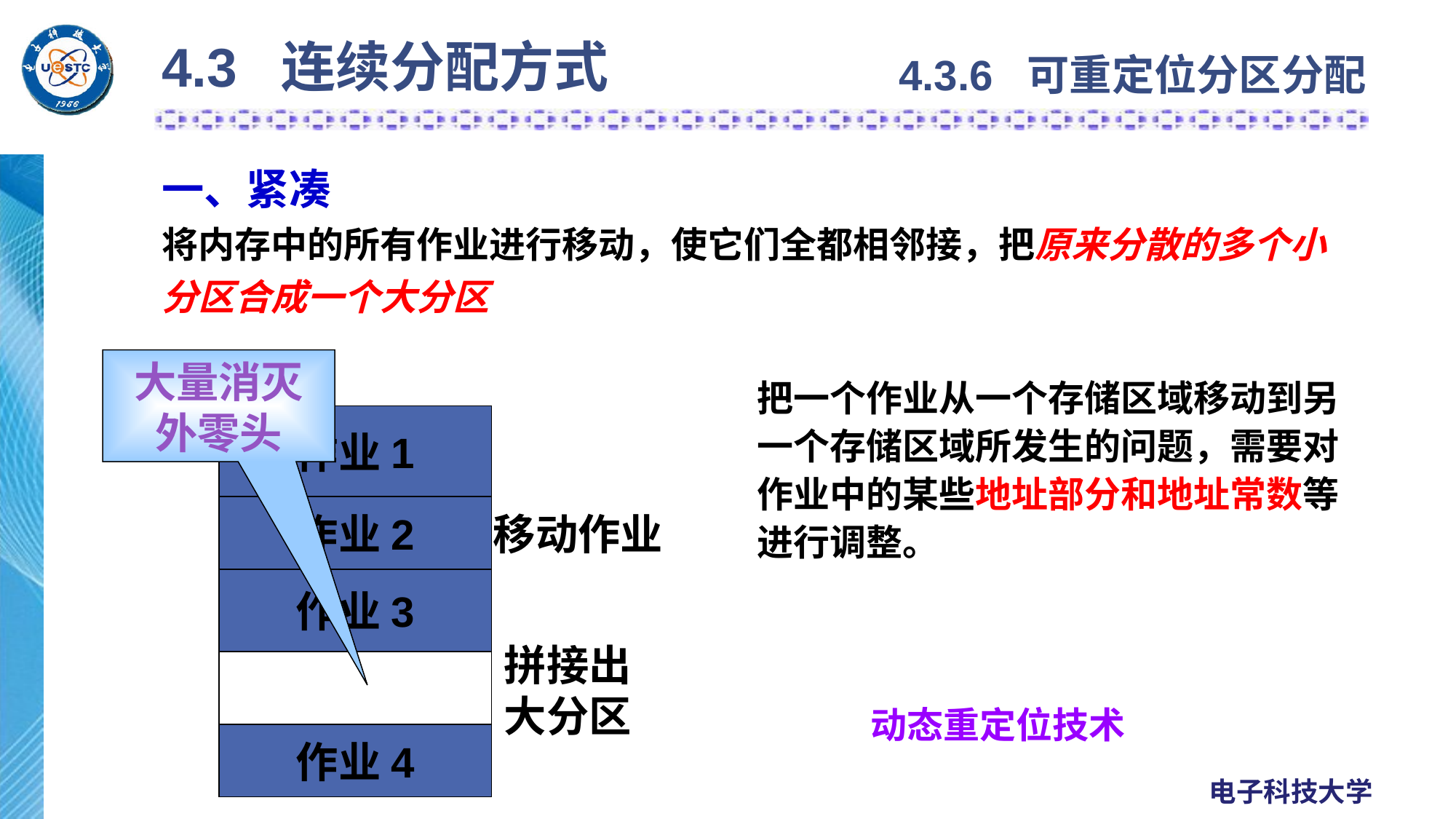

4.3  连续分配方式
4.3.6  可重定位分区分配
一、紧凑
将内存中的所有作业进行移动，使它们全都相邻接，把原来分散的多个小分区合成一个大分区
大量消灭外零头
把一个作业从一个存储区域移动到另一个存储区域所发生的问题，需要对作业中的某些地址部分和地址常数等进行调整。
作业1

作业2

移动作业
作业2
作业3

作业3
拼接出大分区

动态重定位技术

作业4